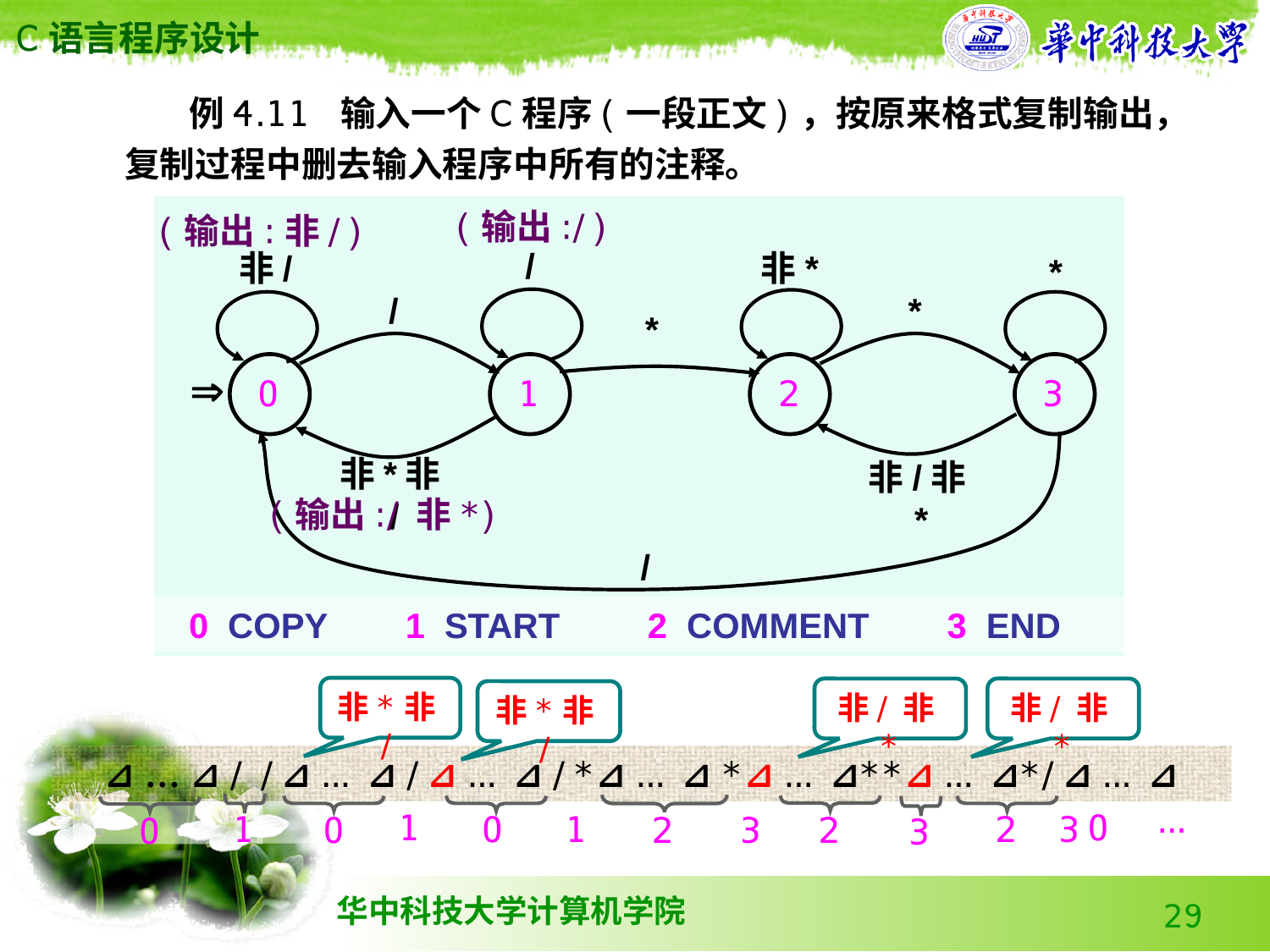

例4.11  输入一个C程序(一段正文)，按原来格式复制输出，复制过程中删去输入程序中所有的注释。

(输出:/)
(输出:非/)
/
非*
非/
*

/
*
*

0

1

2

3
⇒

非*非/
非/非*
(输出:/非*)
/
0  COPY        1  START         2  COMMENT        3  END
非*非/
非/非*
非/非*
非*非/
⊿ … ⊿ / /⊿ … ⊿ /⊿ … ⊿ /*⊿ … ⊿ *⊿ … ⊿**⊿ … ⊿*/⊿ … ⊿
…

1

2

2

0

0

3

2

0
0
1
1
3
3
29